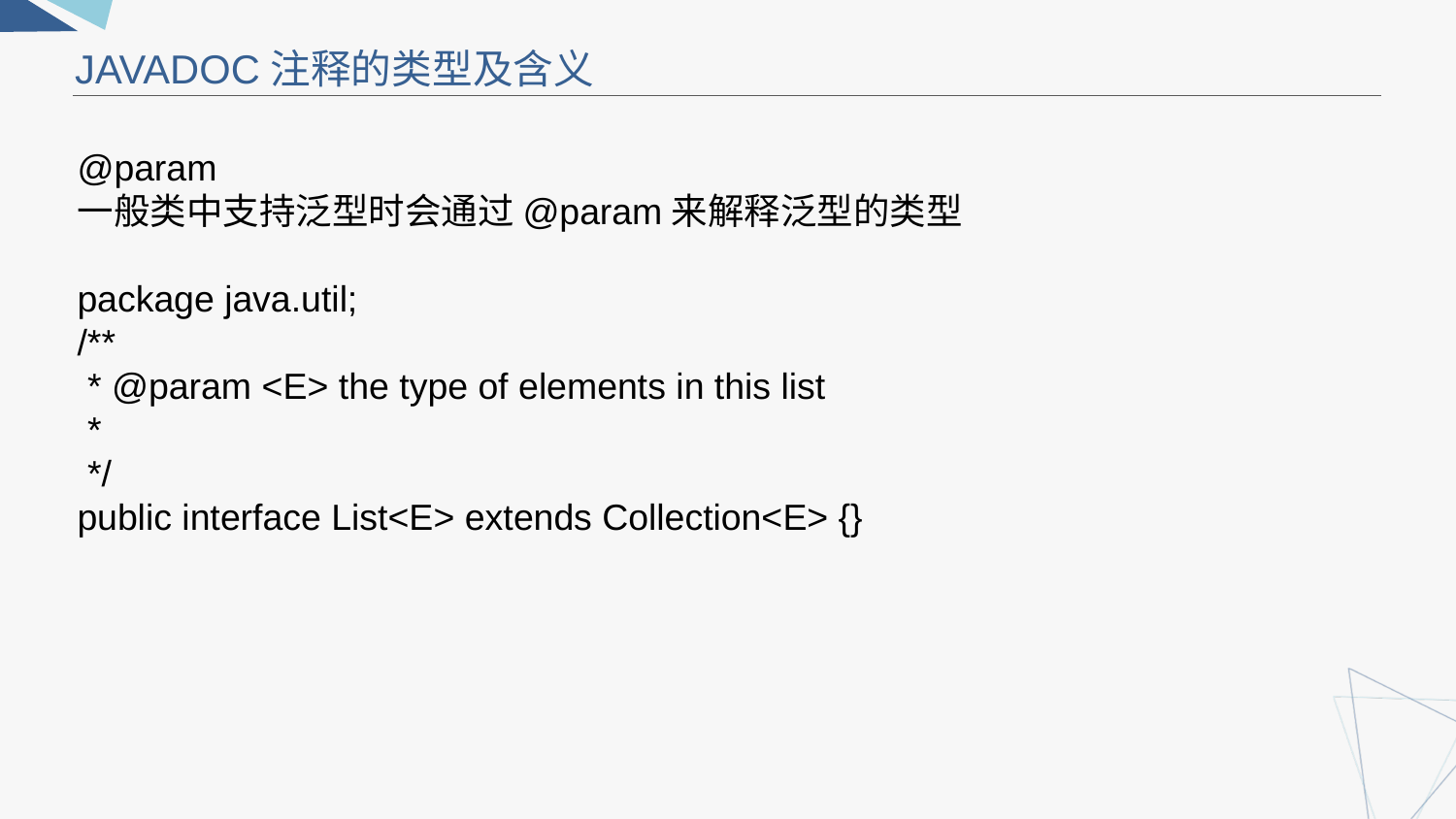

JAVADOC注释的类型及含义
@param
一般类中支持泛型时会通过@param来解释泛型的类型

package java.util;
/**
 * @param <E> the type of elements in this list
 *
 */
public interface List<E> extends Collection<E> {}